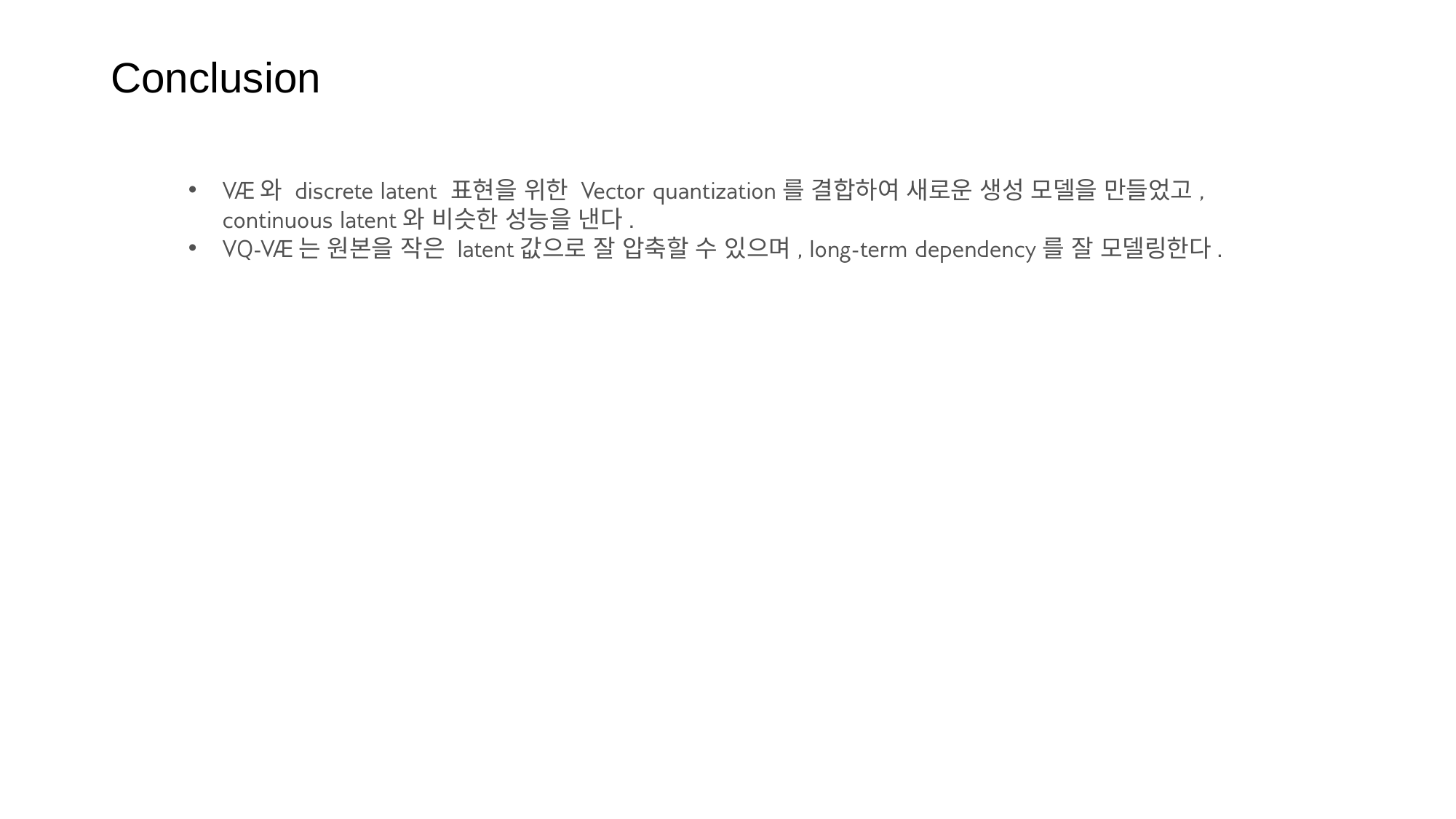

# Conclusion
VAE와 discrete latent 표현을 위한 Vector quantization를 결합하여 새로운 생성 모델을 만들었고, continuous latent와 비슷한 성능을 낸다.
VQ-VAE는 원본을 작은 latent값으로 잘 압축할 수 있으며, long-term dependency를 잘 모델링한다.